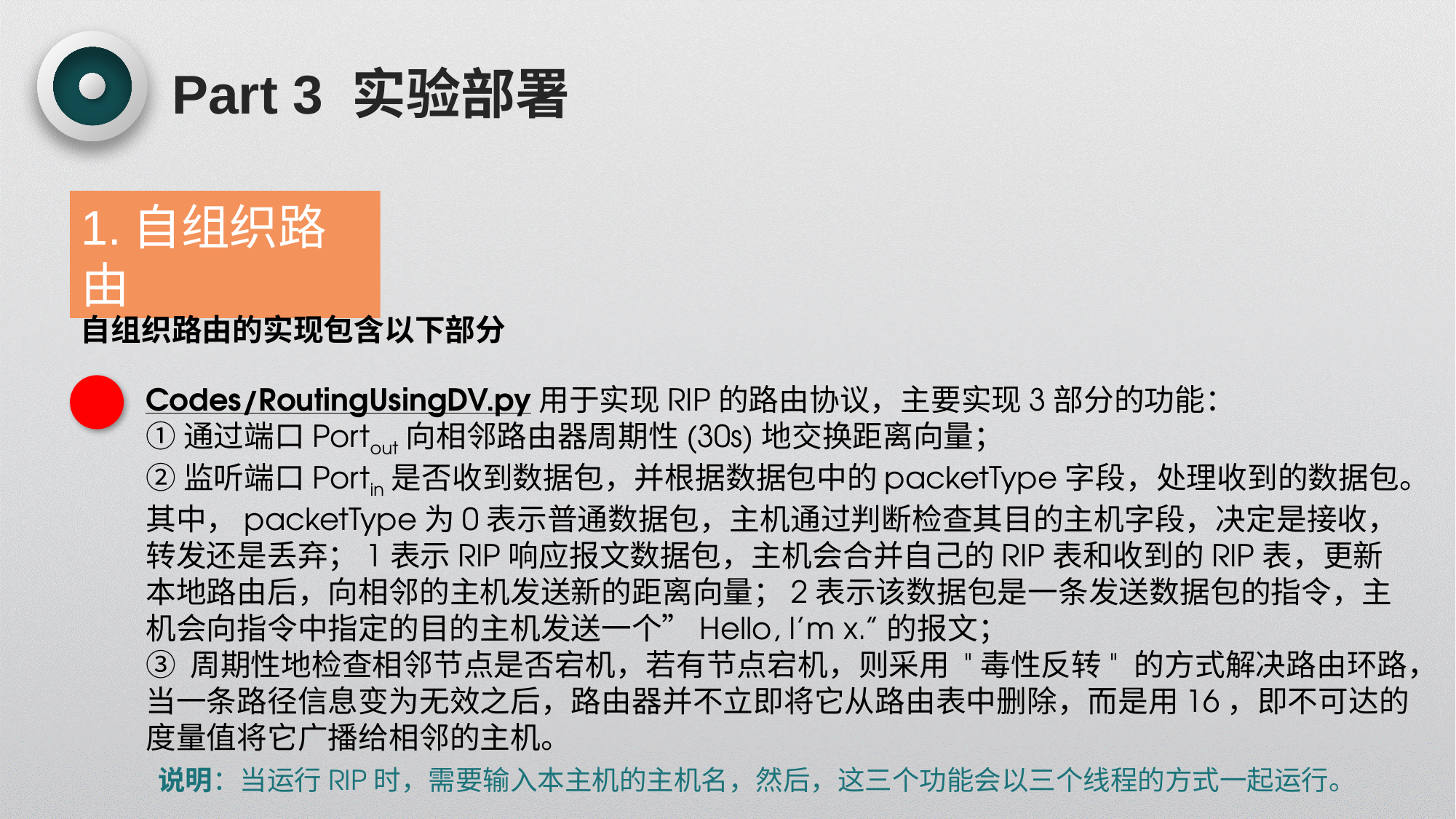

Part 3 实验部署
1.自组织路由
自组织路由的实现包含以下部分

Codes/RoutingUsingDV.py用于实现RIP的路由协议，主要实现3部分的功能：
①通过端口Portout向相邻路由器周期性(30s)地交换距离向量；
②监听端口Portin是否收到数据包，并根据数据包中的packetType字段，处理收到的数据包。其中，packetType为0表示普通数据包，主机通过判断检查其目的主机字段，决定是接收，转发还是丢弃；1表示RIP响应报文数据包，主机会合并自己的RIP表和收到的RIP表，更新本地路由后，向相邻的主机发送新的距离向量；2表示该数据包是一条发送数据包的指令，主机会向指令中指定的目的主机发送一个”Hello, I’m x.”的报文；
③ 周期性地检查相邻节点是否宕机，若有节点宕机，则采用 "毒性反转" 的方式解决路由环路，当一条路径信息变为无效之后，路由器并不立即将它从路由表中删除，而是用16，即不可达的度量值将它广播给相邻的主机。
说明：当运行RIP时，需要输入本主机的主机名，然后，这三个功能会以三个线程的方式一起运行。